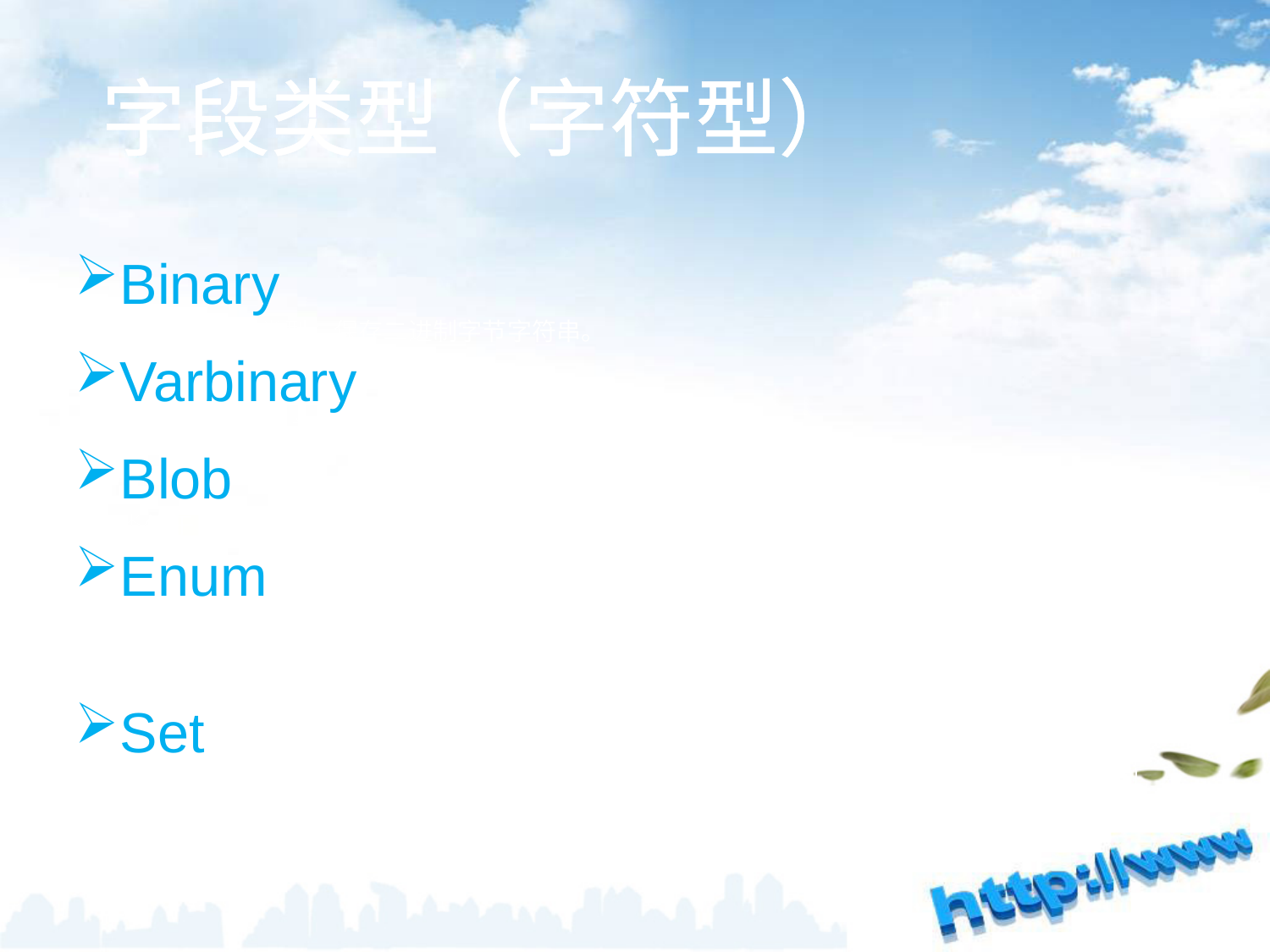

字段类型（字符型）
Binary
类似于Char类型，保存二进制字节字符串。
Varbinary
类似于Varchar类型，保存二进制字节字符串。
Blob
类似于text，保存二进制字节字符串，Tinyblob, Mediumblob, longblob 类似于xxxtext。
Enum
枚举类型。1或2个字节。只能有一个值的字符串，从值列‘value1’，‘value2’，...，NULL中或特殊 ‘’错误值中选出。ENUM列最多可以有65,535个截然不同的值。ENUM值在内部用整数表示。
Set
一个设置。1，2，3，4或8个字节。字符串对象可以有零个或多个值，每个值必须来自列值‘value1’，‘value2’，...SET列最多可以有64个成员。SET值在内部用整数表示。